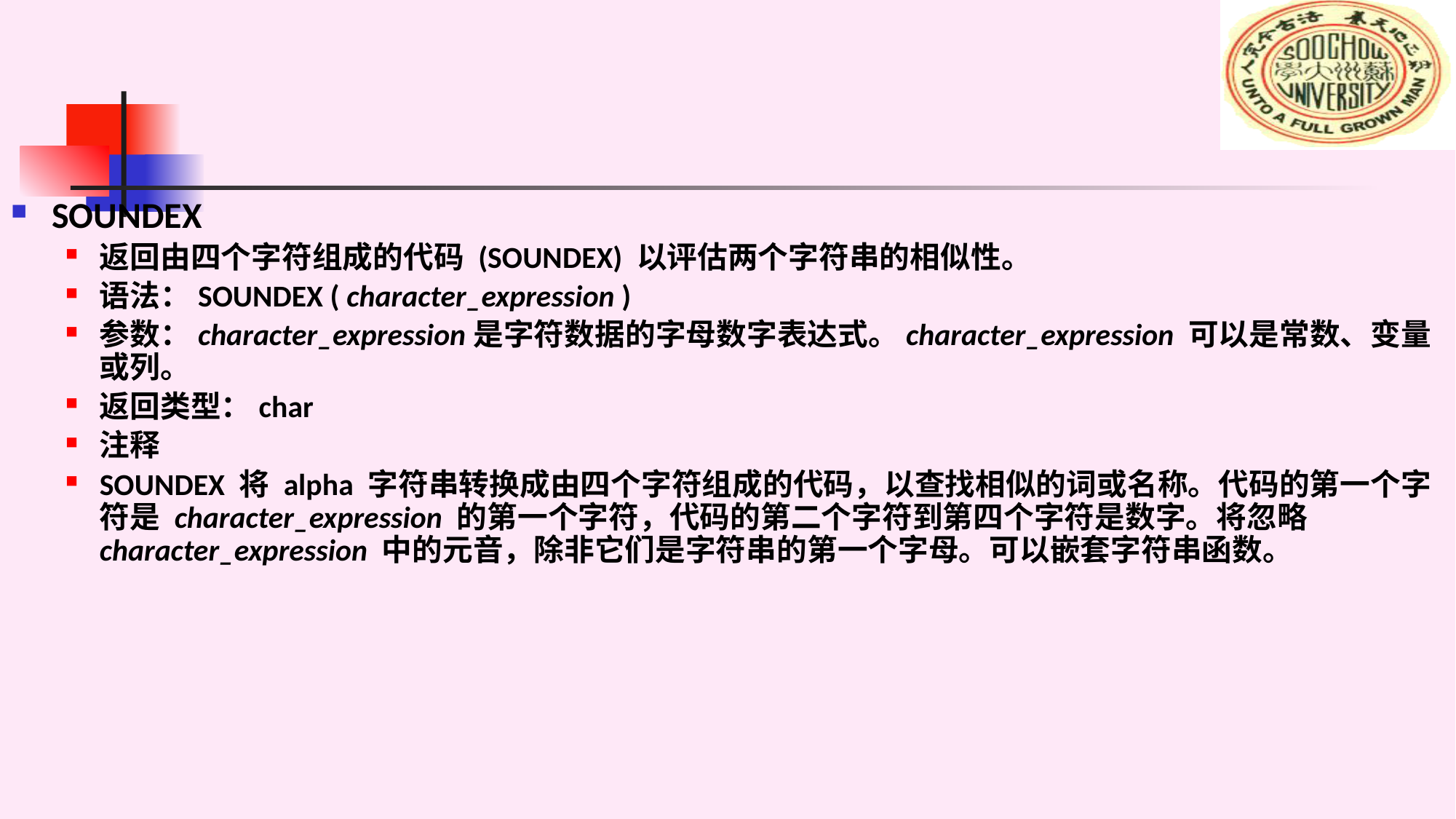

#
SOUNDEX
返回由四个字符组成的代码 (SOUNDEX) 以评估两个字符串的相似性。
语法：SOUNDEX ( character_expression )
参数：character_expression是字符数据的字母数字表达式。character_expression 可以是常数、变量或列。
返回类型：char
注释
SOUNDEX 将 alpha 字符串转换成由四个字符组成的代码，以查找相似的词或名称。代码的第一个字符是 character_expression 的第一个字符，代码的第二个字符到第四个字符是数字。将忽略 character_expression 中的元音，除非它们是字符串的第一个字母。可以嵌套字符串函数。